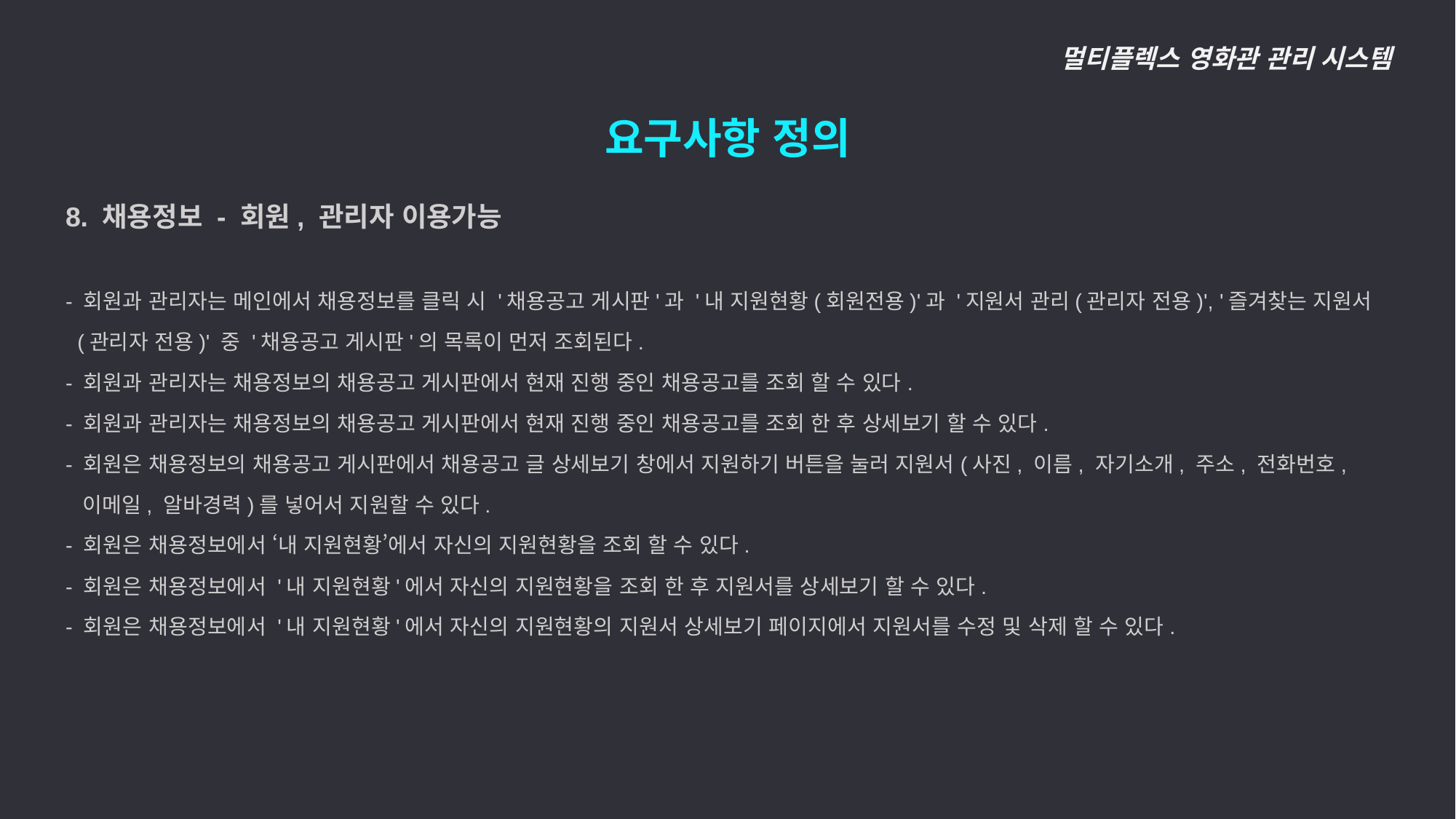

멀티플렉스 영화관 관리 시스템
요구사항 정의
8. 채용정보 - 회원, 관리자 이용가능

- 회원과 관리자는 메인에서 채용정보를 클릭 시 '채용공고 게시판'과 '내 지원현황(회원전용)'과 '지원서 관리(관리자 전용)', '즐겨찾는 지원서
  (관리자 전용)' 중 '채용공고 게시판'의 목록이 먼저 조회된다.
- 회원과 관리자는 채용정보의 채용공고 게시판에서 현재 진행 중인 채용공고를 조회 할 수 있다.
- 회원과 관리자는 채용정보의 채용공고 게시판에서 현재 진행 중인 채용공고를 조회 한 후 상세보기 할 수 있다.
- 회원은 채용정보의 채용공고 게시판에서 채용공고 글 상세보기 창에서 지원하기 버튼을 눌러 지원서(사진, 이름, 자기소개, 주소, 전화번호,
  이메일, 알바경력)를 넣어서 지원할 수 있다.
- 회원은 채용정보에서 ‘내 지원현황’에서 자신의 지원현황을 조회 할 수 있다.
- 회원은 채용정보에서 '내 지원현황'에서 자신의 지원현황을 조회 한 후 지원서를 상세보기 할 수 있다.
- 회원은 채용정보에서 '내 지원현황'에서 자신의 지원현황의 지원서 상세보기 페이지에서 지원서를 수정 및 삭제 할 수 있다.